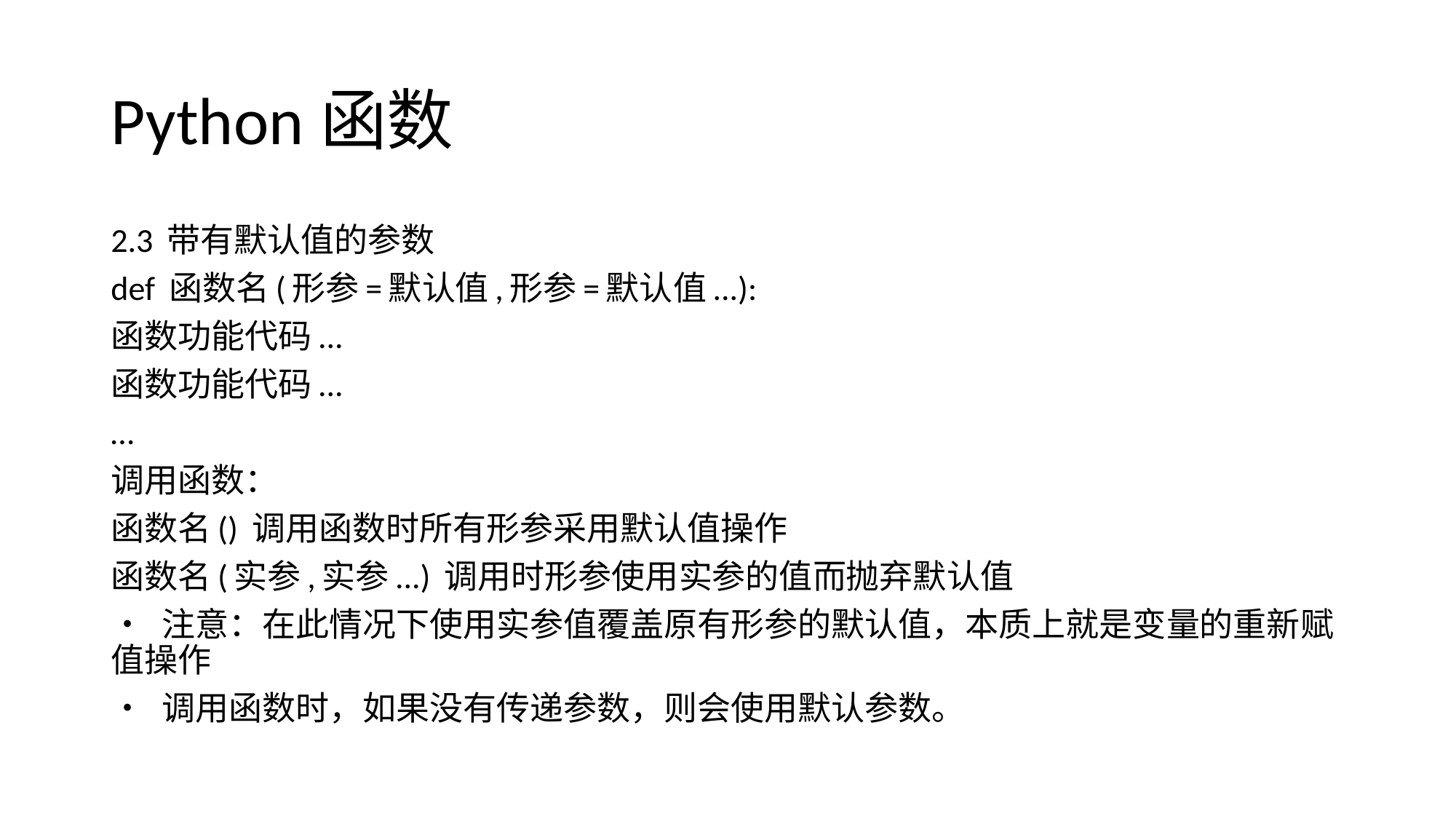

# Python函数
2.3 带有默认值的参数
def 函数名(形参=默认值,形参=默认值...):
函数功能代码...
函数功能代码...
…
调用函数：
函数名() 调用函数时所有形参采用默认值操作
函数名(实参,实参...) 调用时形参使用实参的值而抛弃默认值
•  注意：在此情况下使用实参值覆盖原有形参的默认值，本质上就是变量的重新赋值操作
•  调用函数时，如果没有传递参数，则会使用默认参数。